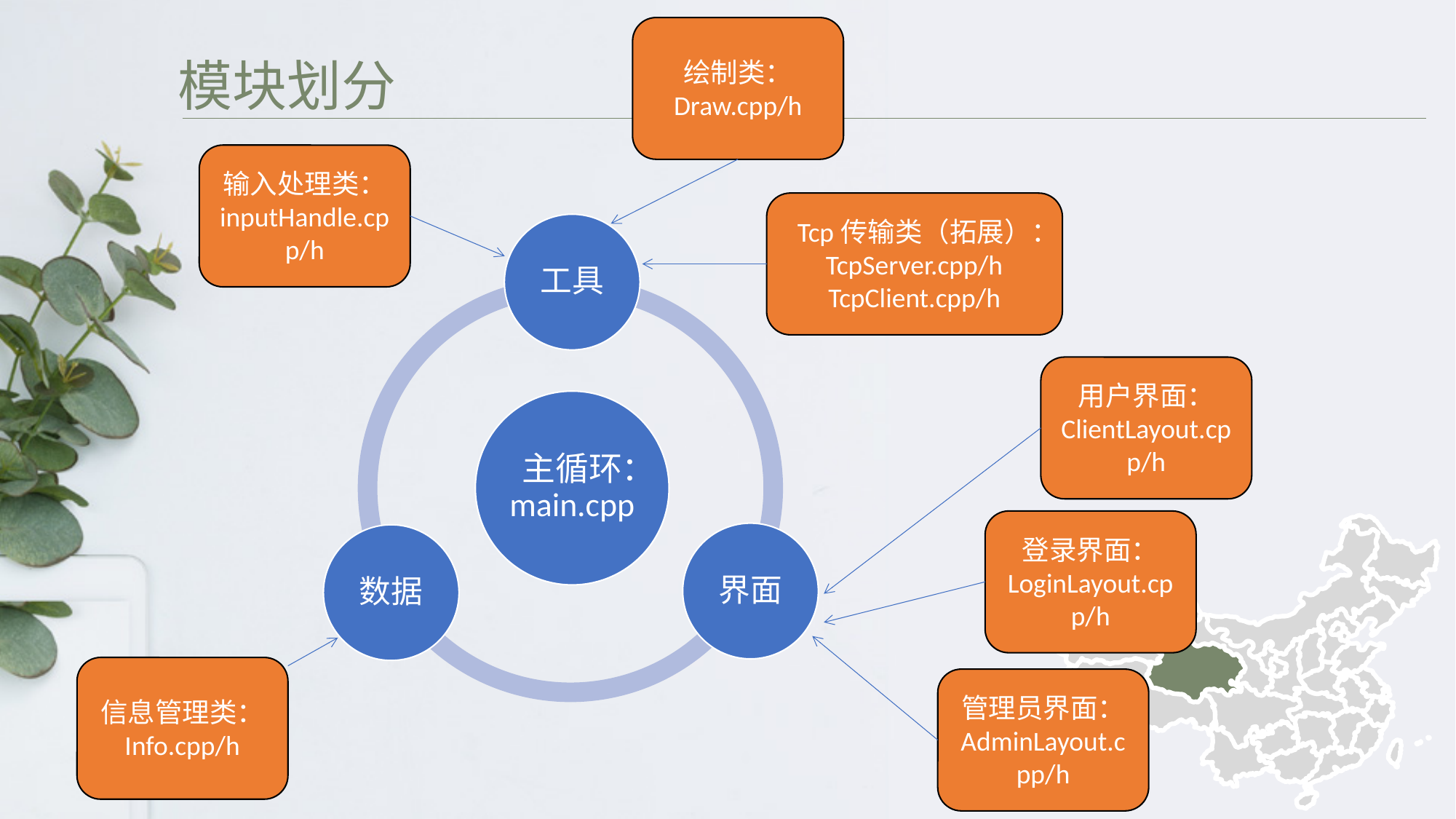

绘制类：
Draw.cpp/h
模块划分

输入处理类：
inputHandle.cpp/h

Tcp传输类（拓展）：
TcpServer.cpp/h
TcpClient.cpp/h

主循环：main.cpp
工具
界面
数据
用户界面：
ClientLayout.cpp/h
登录界面：
LoginLayout.cpp/h

信息管理类：
Info.cpp/h
管理员界面：
AdminLayout.cpp/h